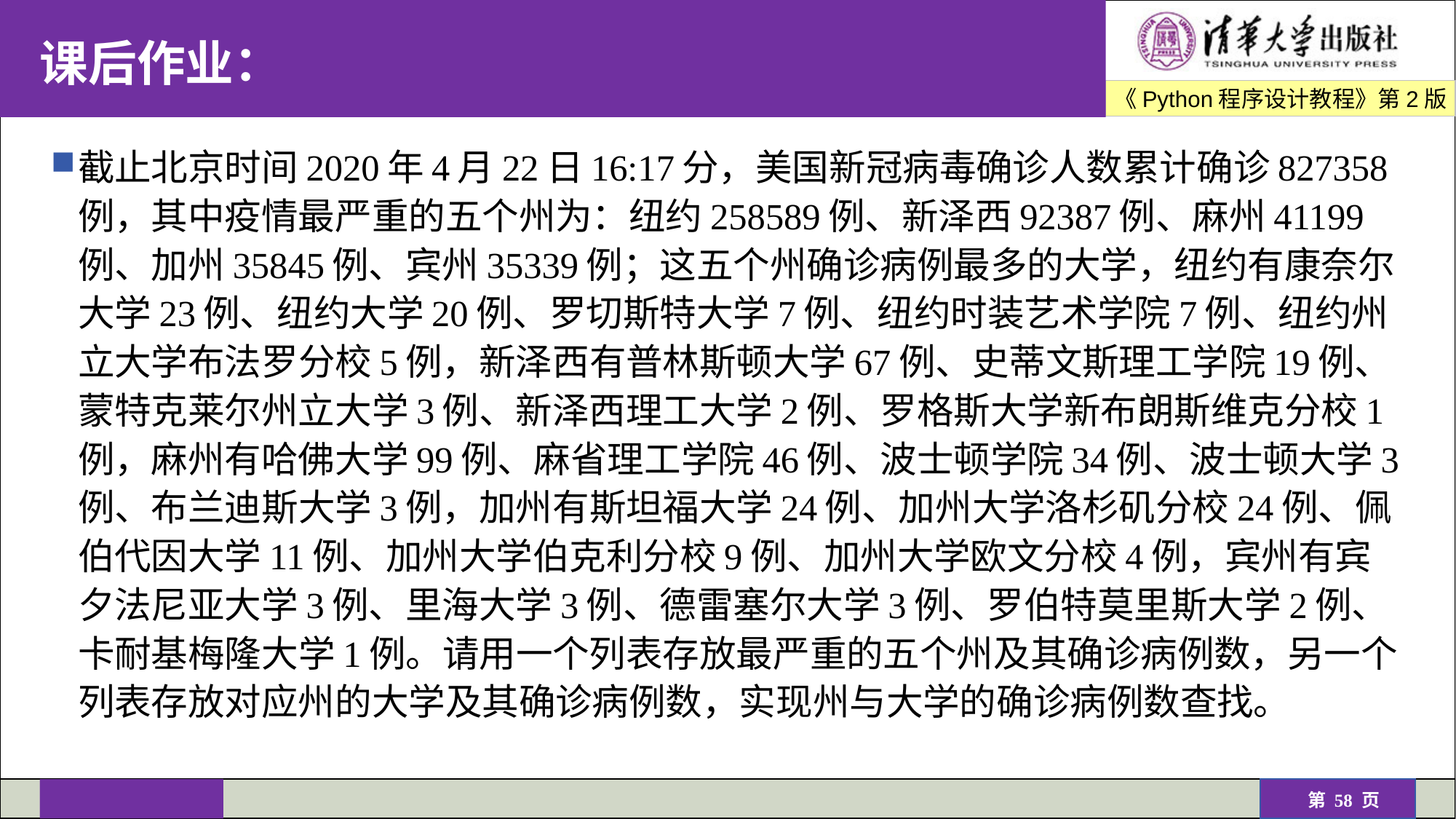

# 课后作业：
截止北京时间2020年4月22日16:17分，美国新冠病毒确诊人数累计确诊827358例，其中疫情最严重的五个州为：纽约258589例、新泽西92387例、麻州41199例、加州35845例、宾州35339例；这五个州确诊病例最多的大学，纽约有康奈尔大学23例、纽约大学20例、罗切斯特大学7例、纽约时装艺术学院7例、纽约州立大学布法罗分校5例，新泽西有普林斯顿大学67例、史蒂文斯理工学院19例、蒙特克莱尔州立大学3例、新泽西理工大学2例、罗格斯大学新布朗斯维克分校1例，麻州有哈佛大学99例、麻省理工学院46例、波士顿学院34例、波士顿大学3例、布兰迪斯大学3例，加州有斯坦福大学24例、加州大学洛杉矶分校24例、佩伯代因大学11例、加州大学伯克利分校9例、加州大学欧文分校4例，宾州有宾夕法尼亚大学3例、里海大学3例、德雷塞尔大学3例、罗伯特莫里斯大学2例、卡耐基梅隆大学1例。请用一个列表存放最严重的五个州及其确诊病例数，另一个列表存放对应州的大学及其确诊病例数，实现州与大学的确诊病例数查找。